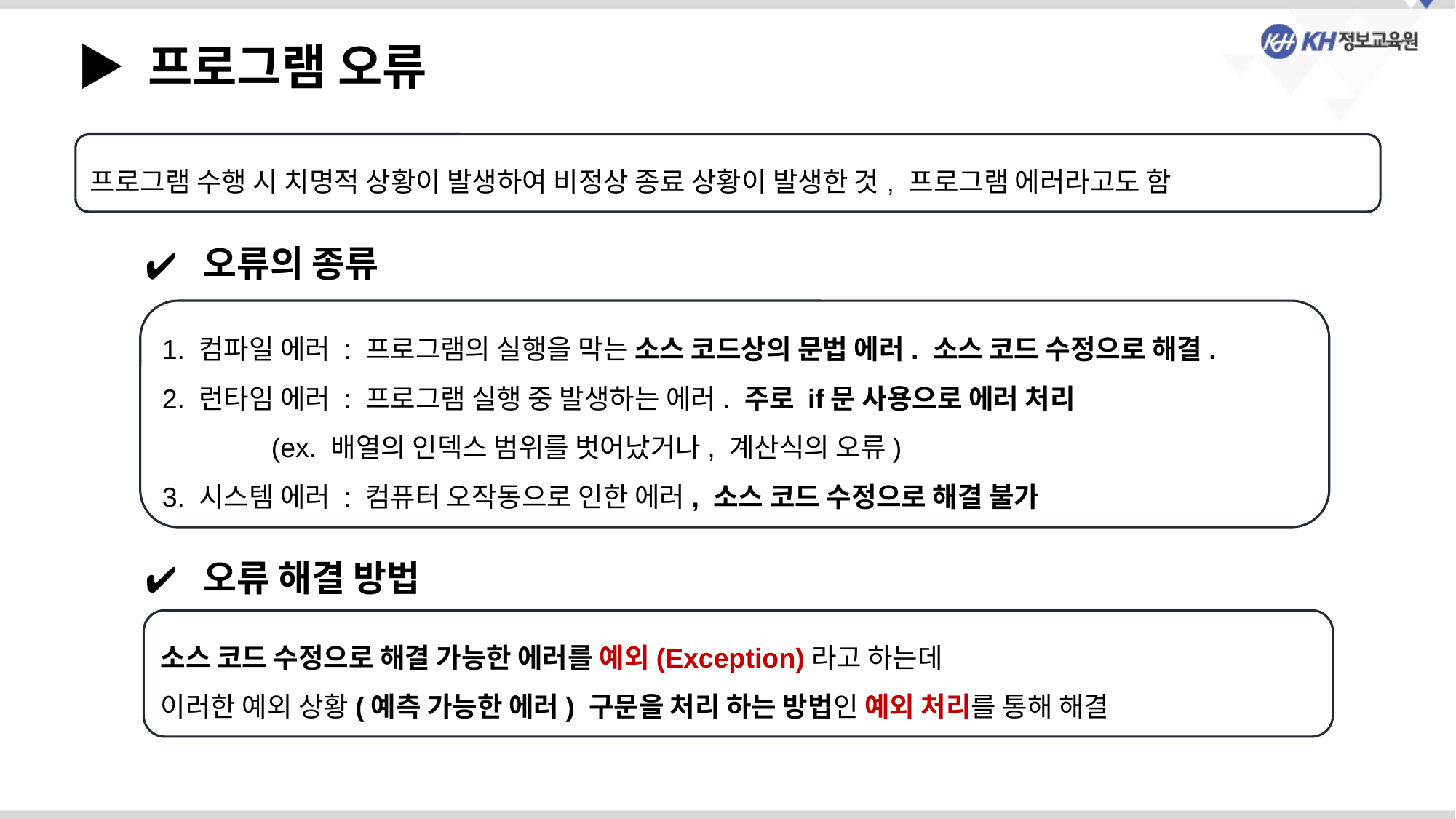

▶ 프로그램 오류
프로그램 수행 시 치명적 상황이 발생하여 비정상 종료 상황이 발생한 것, 프로그램 에러라고도 함
 오류의 종류
1. 컴파일 에러 : 프로그램의 실행을 막는 소스 코드상의 문법 에러. 소스 코드 수정으로 해결.
2. 런타임 에러 : 프로그램 실행 중 발생하는 에러. 주로 if문 사용으로 에러 처리
	(ex. 배열의 인덱스 범위를 벗어났거나, 계산식의 오류)
3. 시스템 에러 : 컴퓨터 오작동으로 인한 에러, 소스 코드 수정으로 해결 불가
 오류 해결 방법
소스 코드 수정으로 해결 가능한 에러를 예외(Exception)라고 하는데
이러한 예외 상황(예측 가능한 에러) 구문을 처리 하는 방법인 예외 처리를 통해 해결